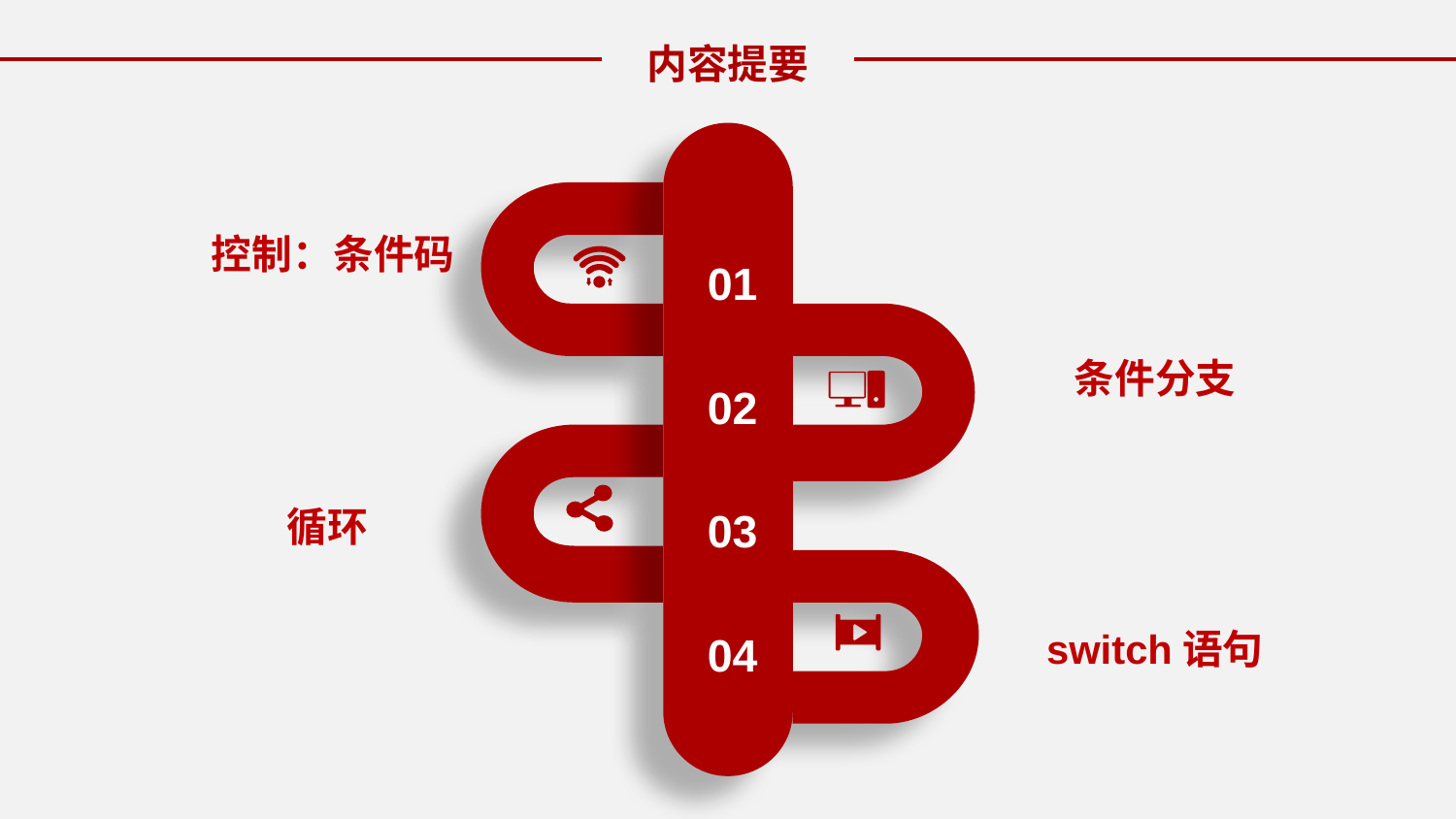

内容提要

控制：条件码
01

条件分支
02

03
循环

04
switch语句